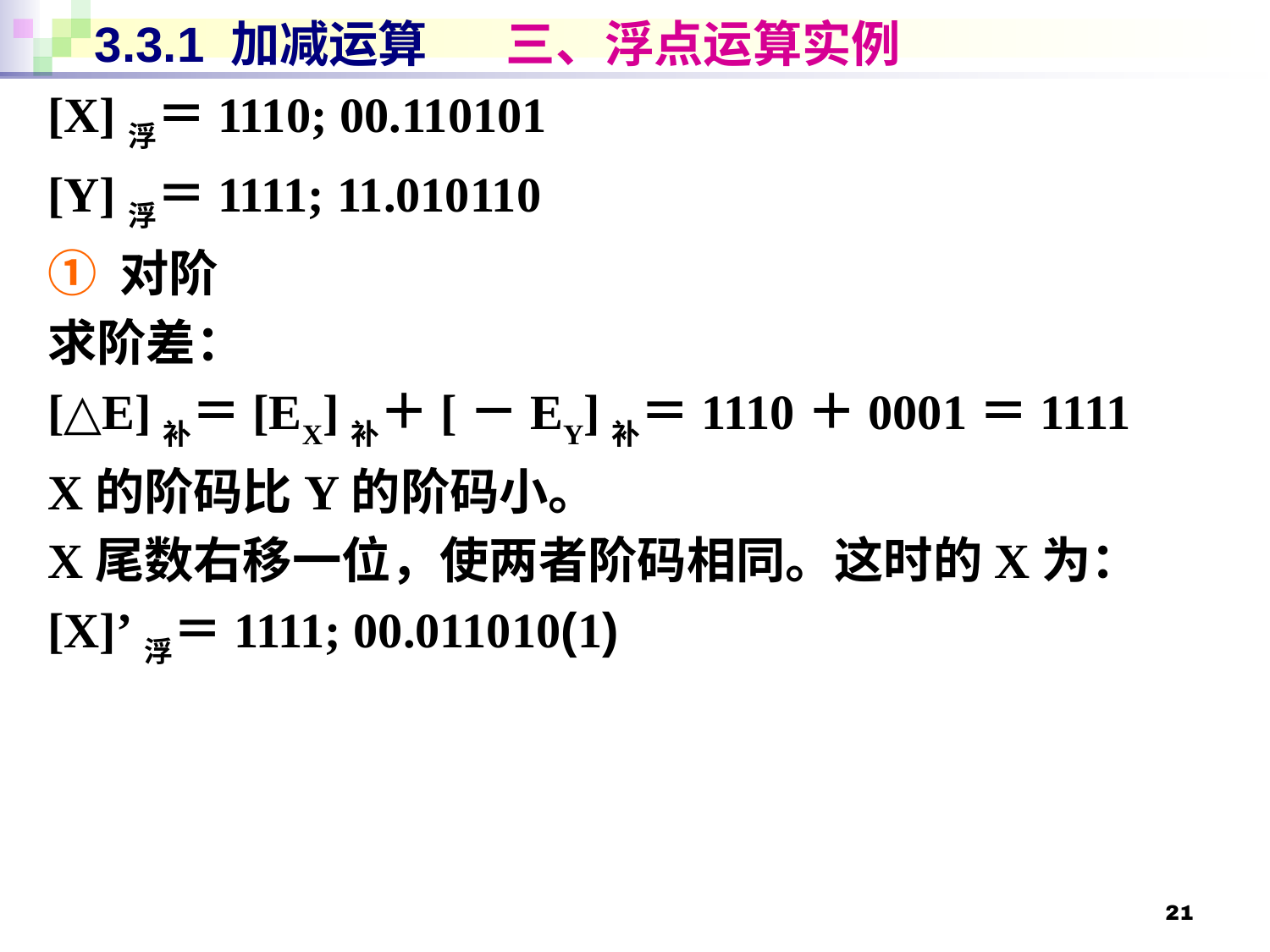

# 3.3.1 加减运算       三、浮点运算实例
[X]浮＝1110; 00.110101
[Y]浮＝1111; 11.010110
① 对阶
求阶差：
[△E]补＝[EX]补＋[－EY]补＝1110＋0001＝1111
X的阶码比Y的阶码小。
X尾数右移一位，使两者阶码相同。这时的X为：
[X]’浮＝1111; 00.011010(1)
21